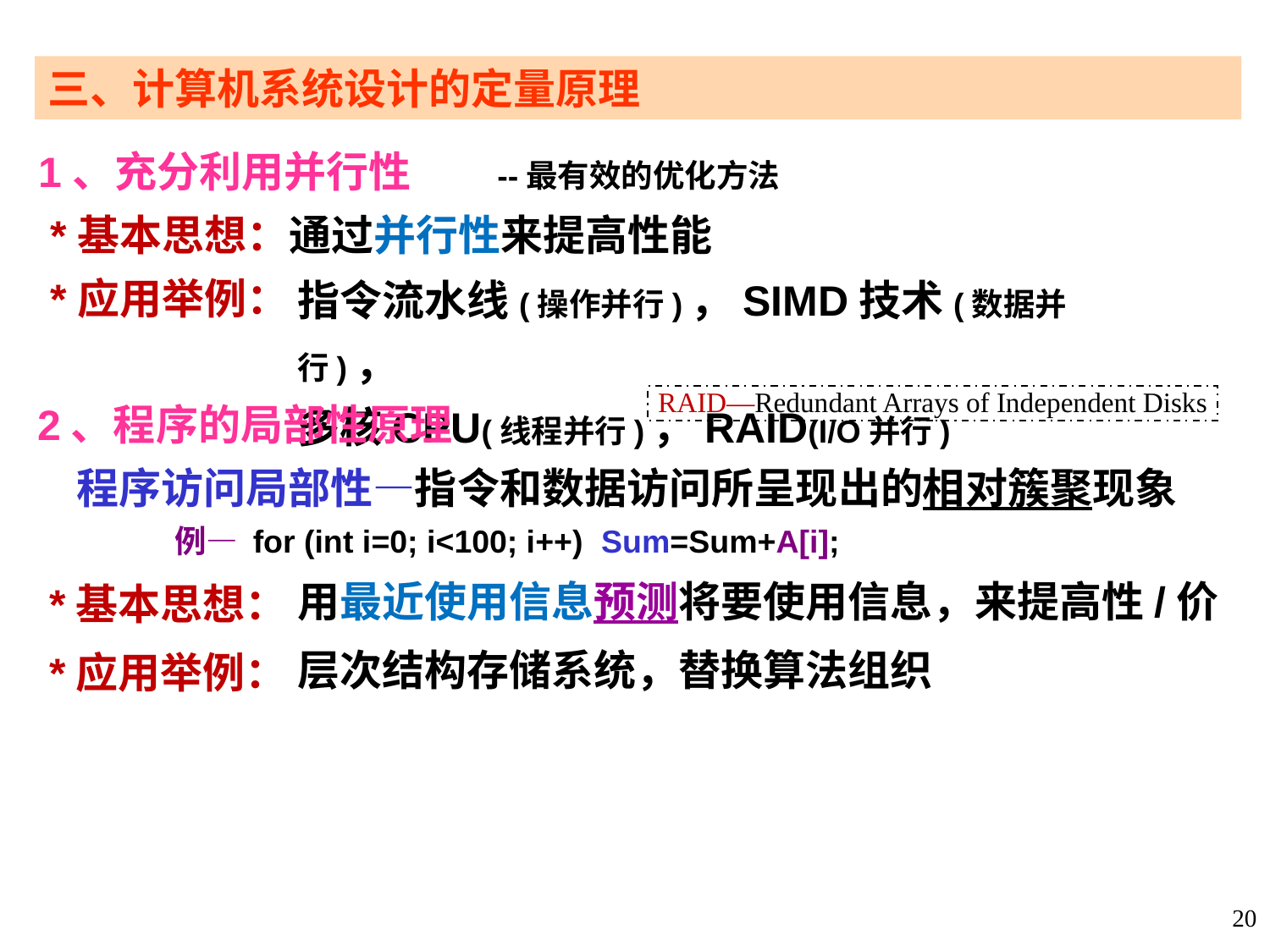

三、计算机系统设计的定量原理
1、充分利用并行性        --最有效的优化方法
 *基本思想：通过并行性来提高性能
 *应用举例：
指令流水线(操作并行)，SIMD技术(数据并行)，
多核CPU(线程并行)，RAID(I/O并行)
2、程序的局部性原理
   程序访问局部性—指令和数据访问所呈现出的相对簇聚现象
                  例— for (int i=0; i<100; i++)  Sum=Sum+A[i];
 *基本思想：
 *应用举例：
RAID—Redundant Arrays of Independent Disks
用最近使用信息预测将要使用信息，来提高性/价
层次结构存储系统，替换算法组织

20